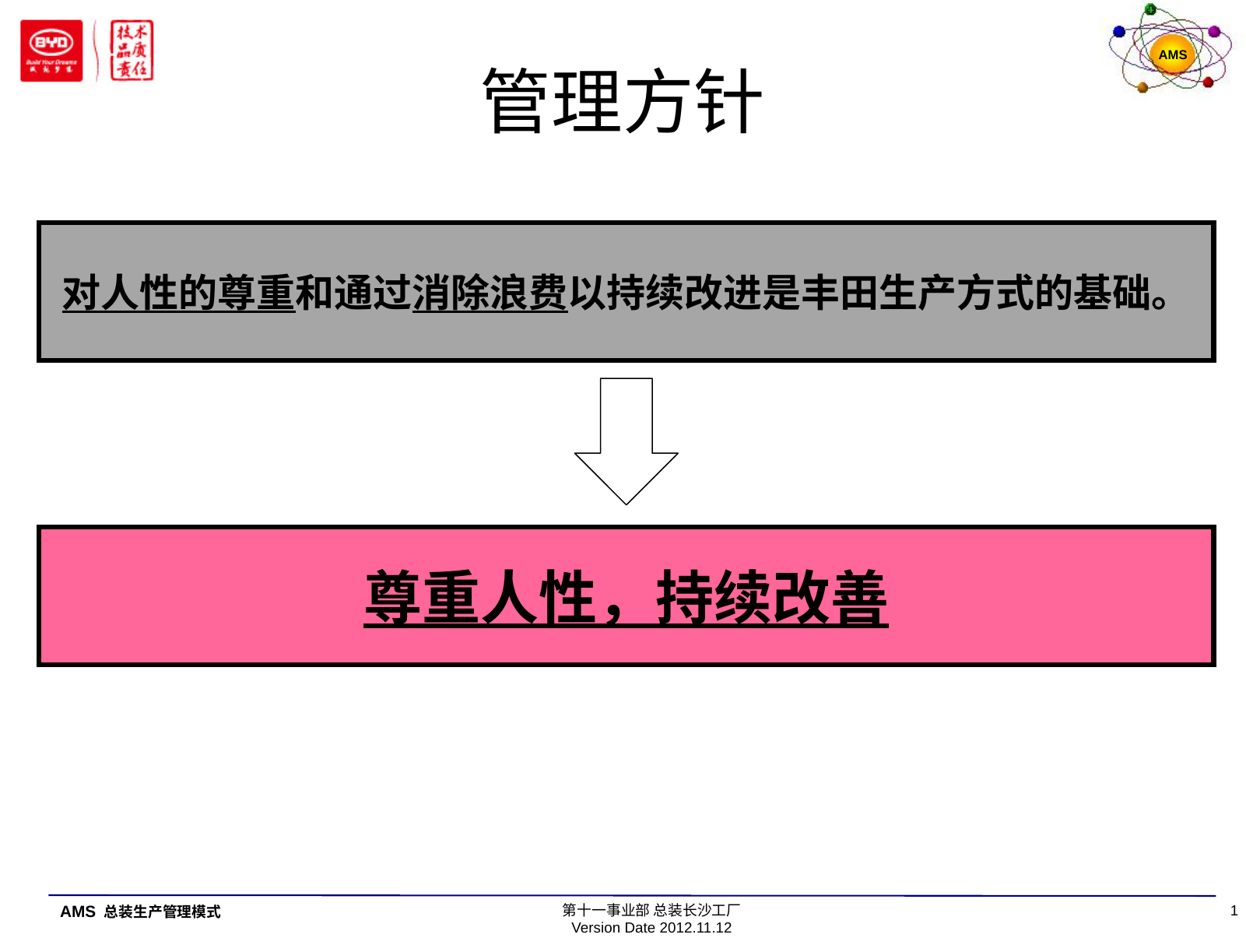

# 管理方针
对人性的尊重和通过消除浪费以持续改进是丰田生产方式的基础。

尊重人性，持续改善